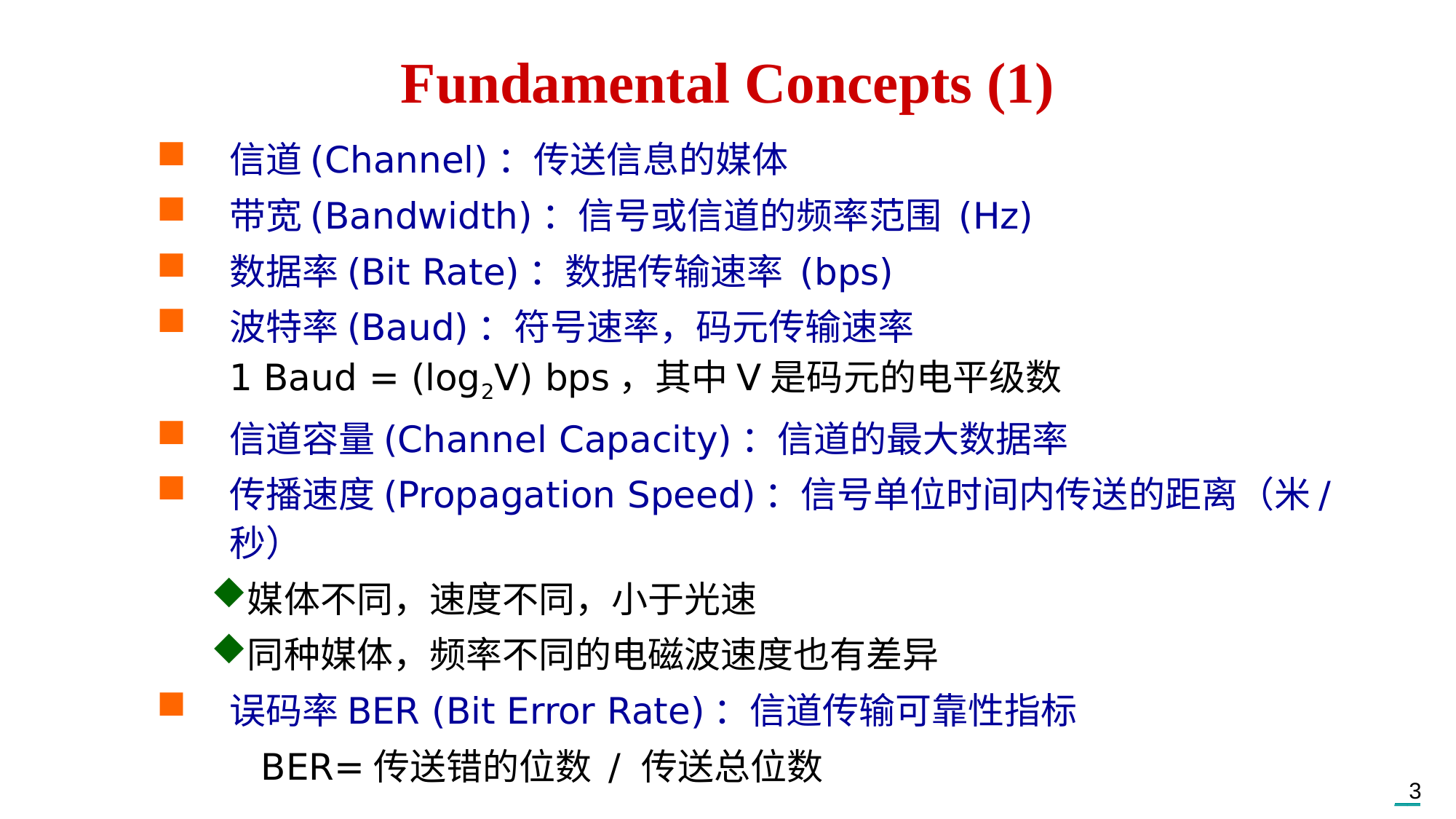

Fundamental Concepts (1)
信道(Channel)：传送信息的媒体
带宽(Bandwidth)：信号或信道的频率范围 (Hz)
数据率(Bit Rate)：数据传输速率 (bps)
波特率(Baud)：符号速率，码元传输速率
 	1 Baud = (log2V) bps，其中V是码元的电平级数
信道容量(Channel Capacity)：信道的最大数据率
传播速度(Propagation Speed)：信号单位时间内传送的距离（米/秒）
媒体不同，速度不同，小于光速
同种媒体，频率不同的电磁波速度也有差异
误码率BER (Bit Error Rate)：信道传输可靠性指标
         BER=传送错的位数 / 传送总位数